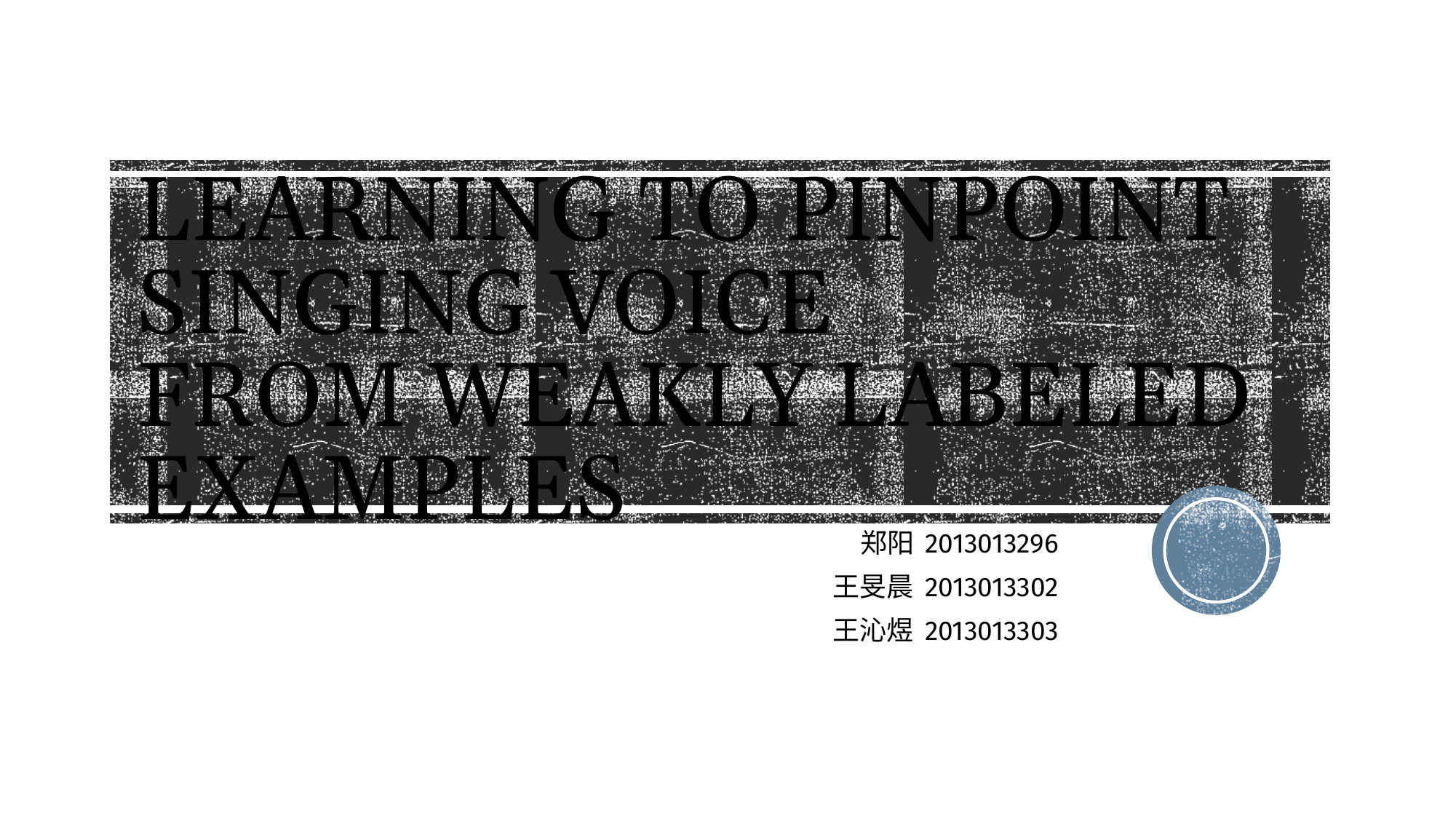

# LEARNING TO PINPOINT SINGING VOICE FROM WEAKLY LABELED EXAMPLES
郑阳 2013013296
王旻晨 2013013302
王沁煜 2013013303